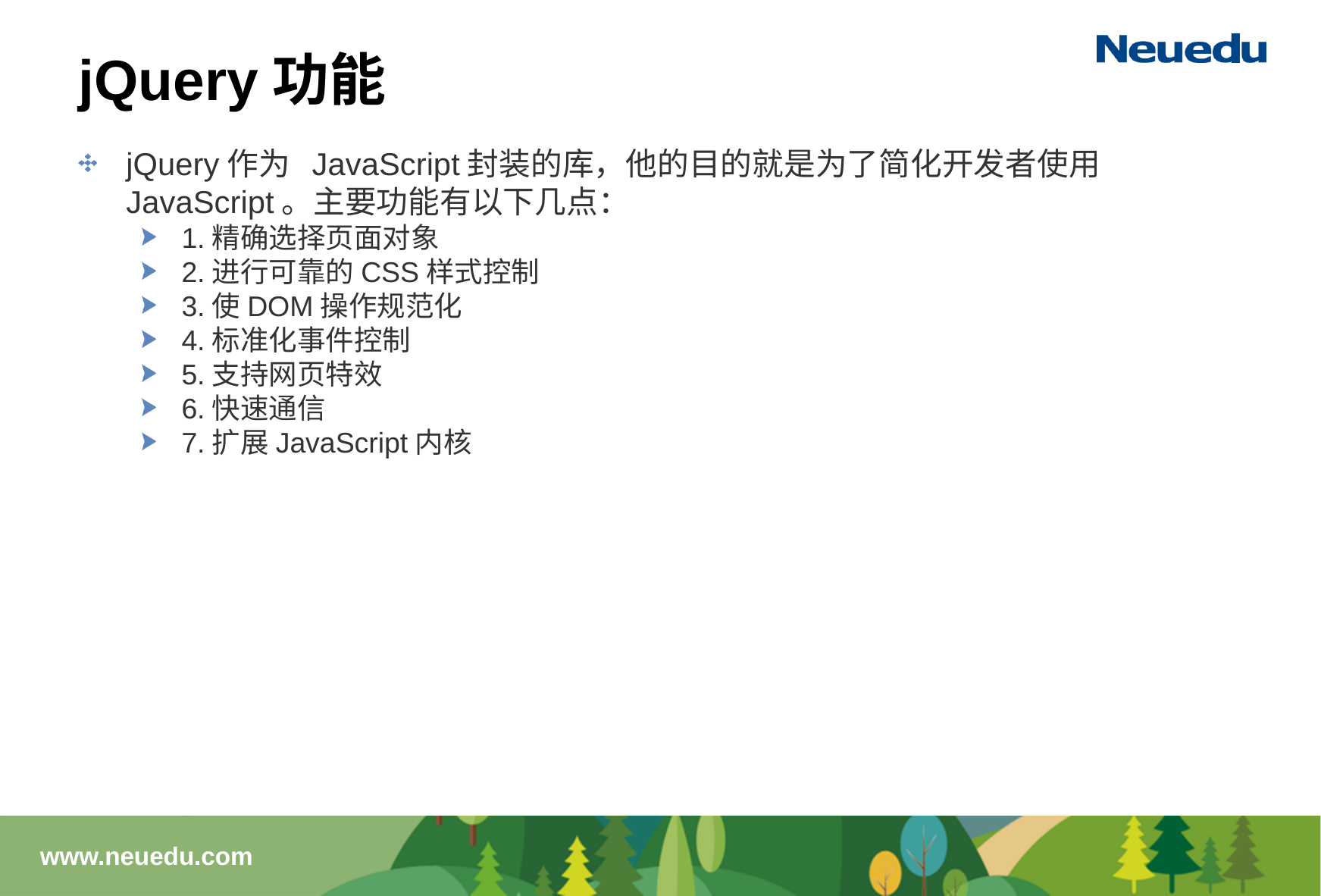

# jQuery功能
jQuery作为  JavaScript封装的库，他的目的就是为了简化开发者使用 JavaScript。主要功能有以下几点：
1.精确选择页面对象
2.进行可靠的CSS样式控制
3.使DOM操作规范化
4.标准化事件控制
5.支持网页特效
6.快速通信
7.扩展JavaScript内核